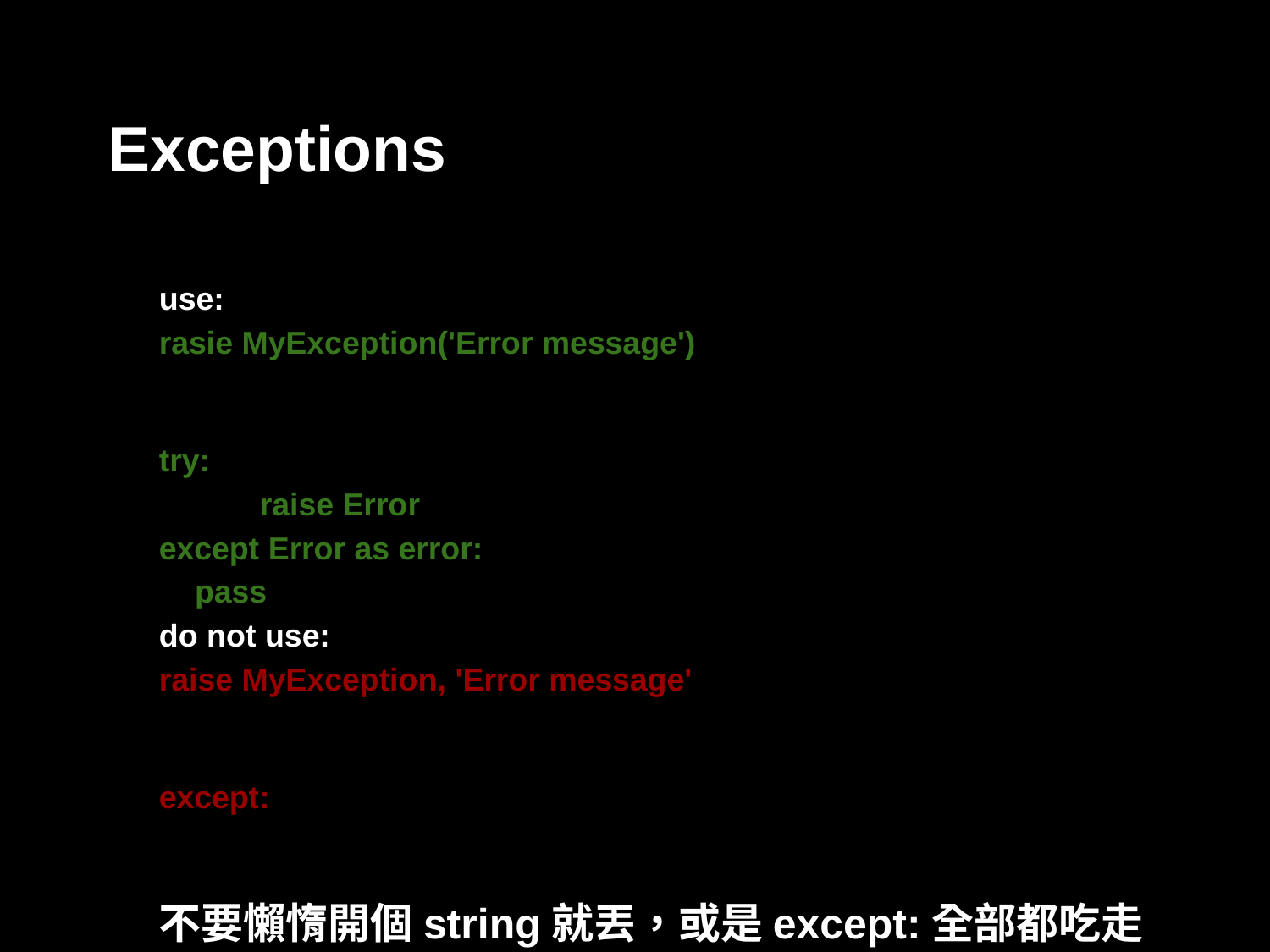

# Exceptions

use:
rasie MyException('Error message')

try:
	 raise Error
except Error as error:
    pass
do not use:
raise MyException, 'Error message'

except:

不要懶惰開個string就丟，或是except:全部都吃走